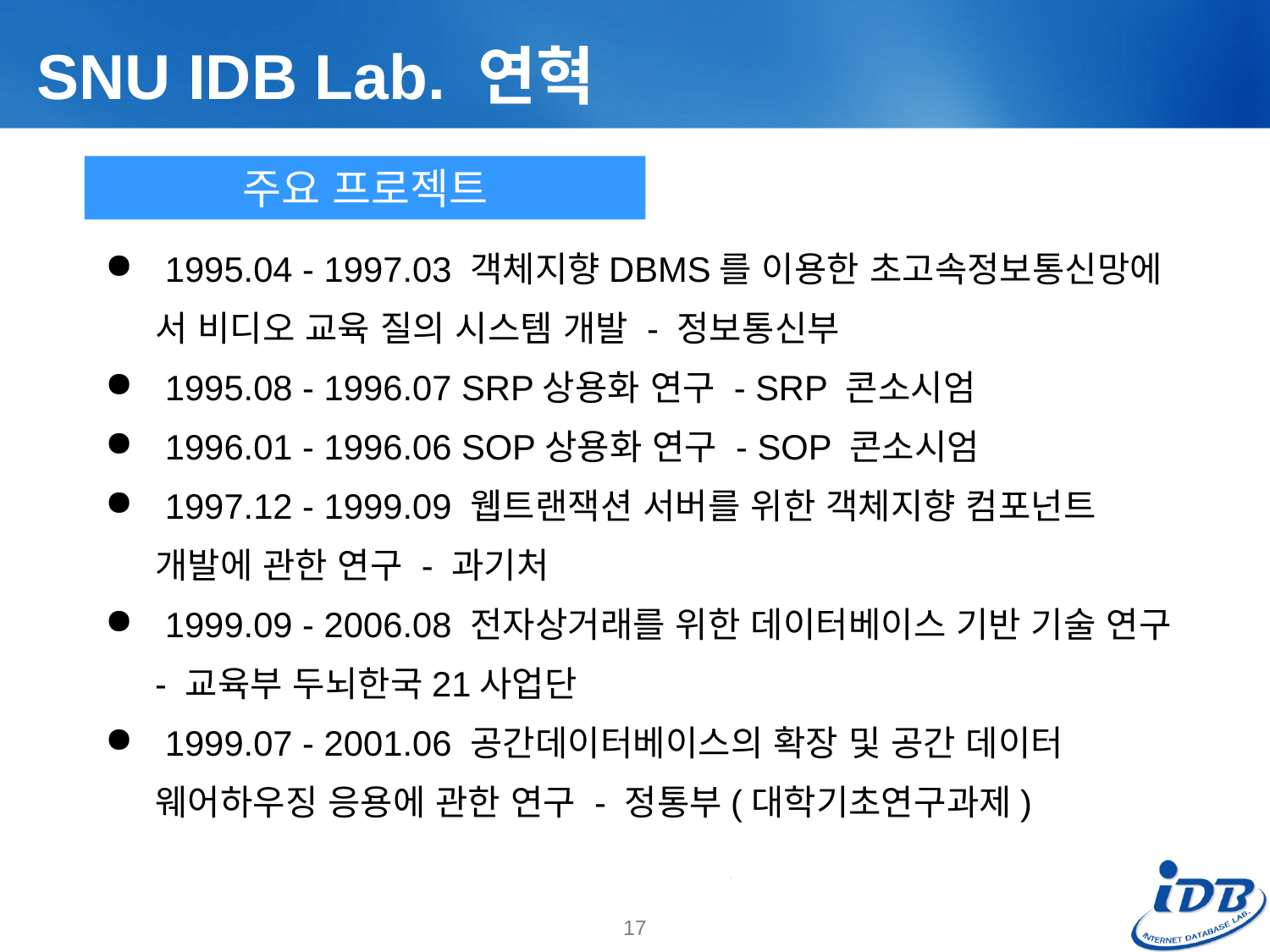

# SNU IDB Lab. 연혁

 1995.04 - 1997.03 객체지향DBMS를 이용한 초고속정보통신망에 서 비디오 교육 질의 시스템 개발 - 정보통신부
 1995.08 - 1996.07 SRP상용화 연구 - SRP 콘소시엄
 1996.01 - 1996.06 SOP상용화 연구 - SOP 콘소시엄
 1997.12 - 1999.09 웹트랜잭션 서버를 위한 객체지향 컴포넌트 개발에 관한 연구 - 과기처
 1999.09 - 2006.08 전자상거래를 위한 데이터베이스 기반 기술 연구 - 교육부 두뇌한국21사업단
 1999.07 - 2001.06 공간데이터베이스의 확장 및 공간 데이터 웨어하우징 응용에 관한 연구 - 정통부(대학기초연구과제)
주요 프로젝트
17